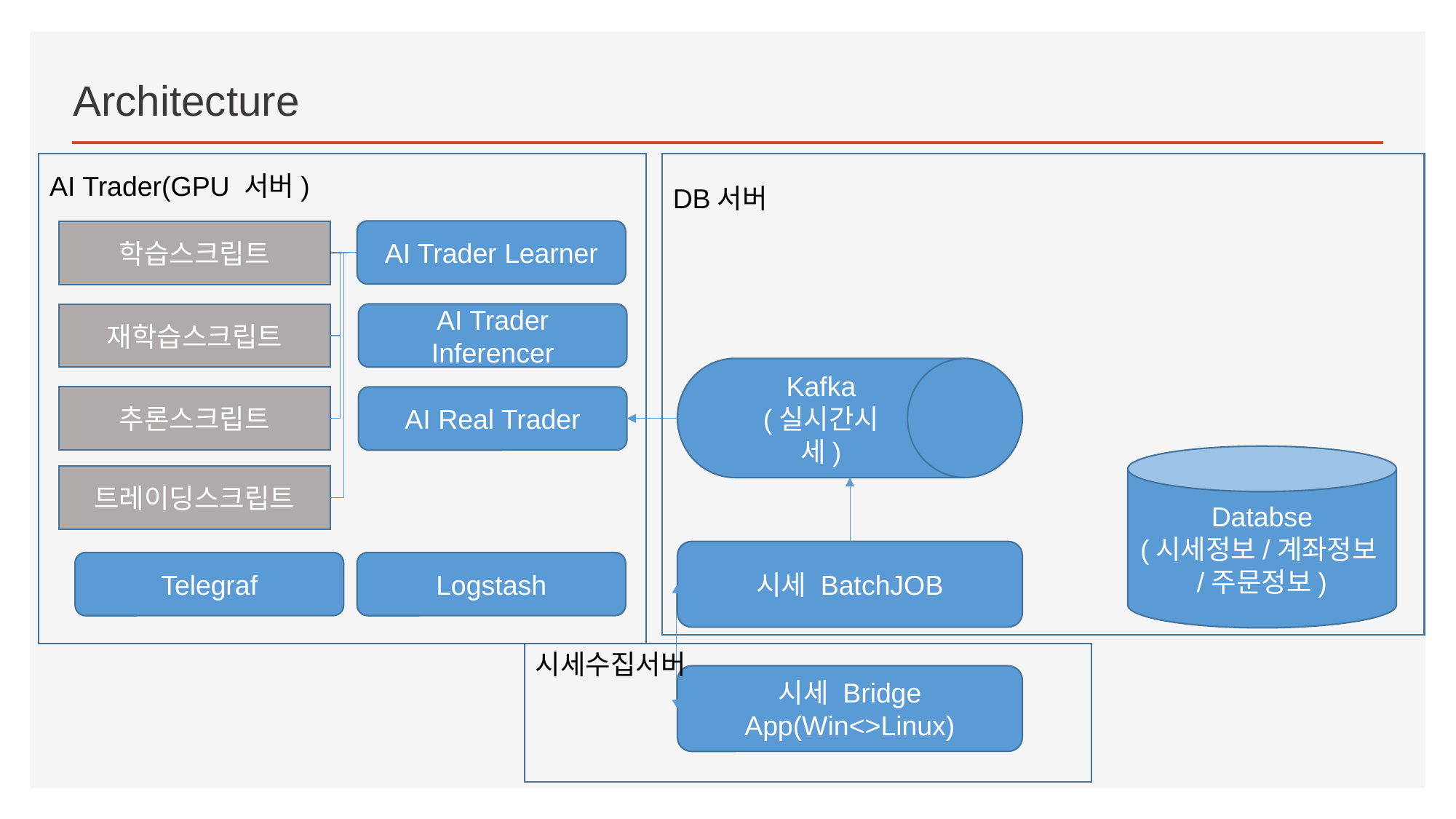

# Architecture
AI Trader(GPU 서버)

DB서버

AI Trader Learner
학습스크립트
AI Trader Inferencer
재학습스크립트
Kafka
(실시간시세)
AI Real Trader
추론스크립트
Databse
(시세정보/계좌정보/주문정보)
트레이딩스크립트
시세 BatchJOB
Logstash
Telegraf

시세수집서버

시세 Bridge App(Win<>Linux)